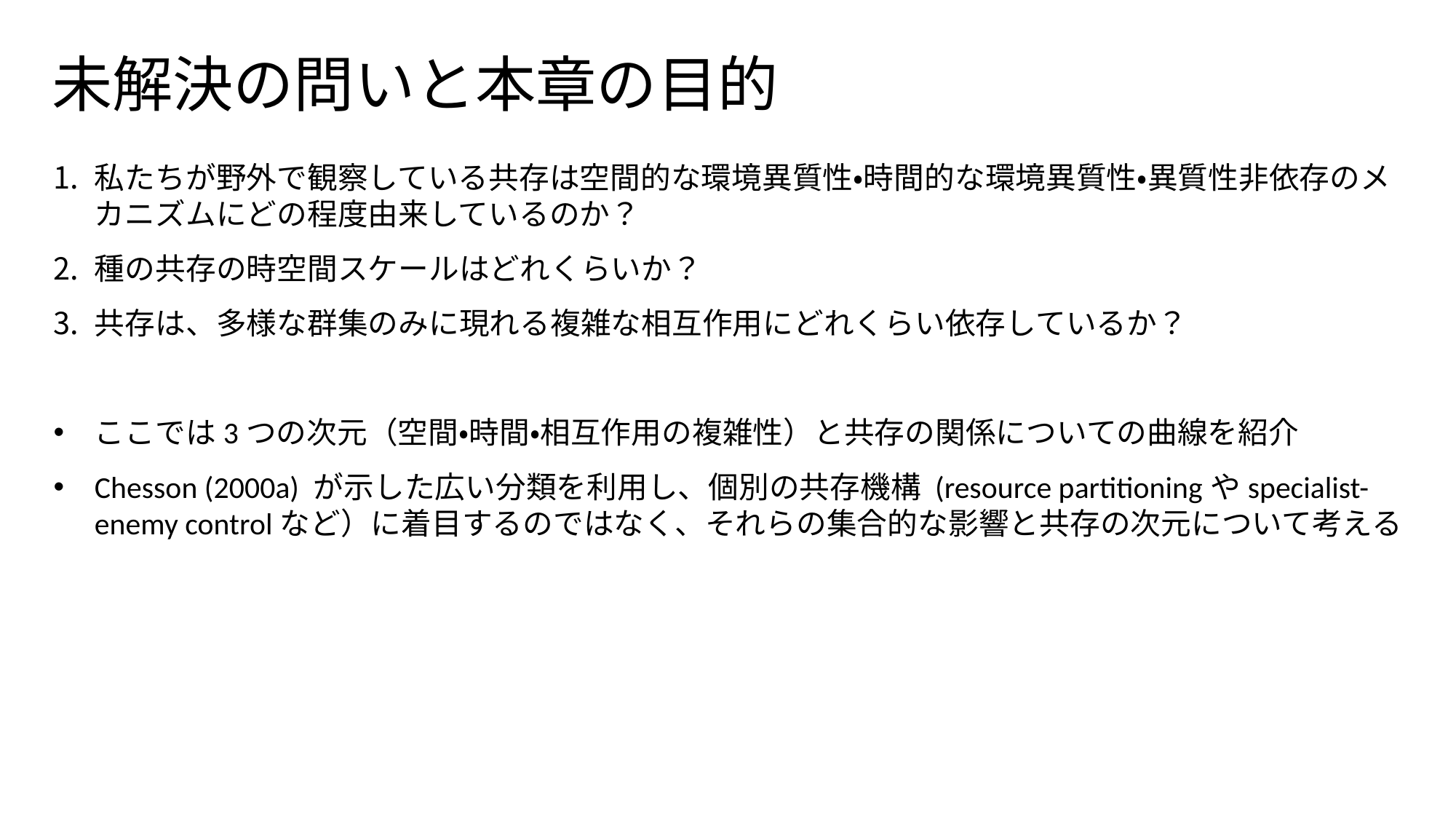

未解決の問いと本章の目的
私たちが野外で観察している共存は空間的な環境異質性・時間的な環境異質性・異質性非依存のメカニズムにどの程度由来しているのか？
種の共存の時空間スケールはどれくらいか？
共存は、多様な群集のみに現れる複雑な相互作用にどれくらい依存しているか？

ここでは3つの次元（空間・時間・相互作用の複雑性）と共存の関係についての曲線を紹介
Chesson (2000a) が示した広い分類を利用し、個別の共存機構 (resource partitioningやspecialist-enemy controlなど）に着目するのではなく、それらの集合的な影響と共存の次元について考える